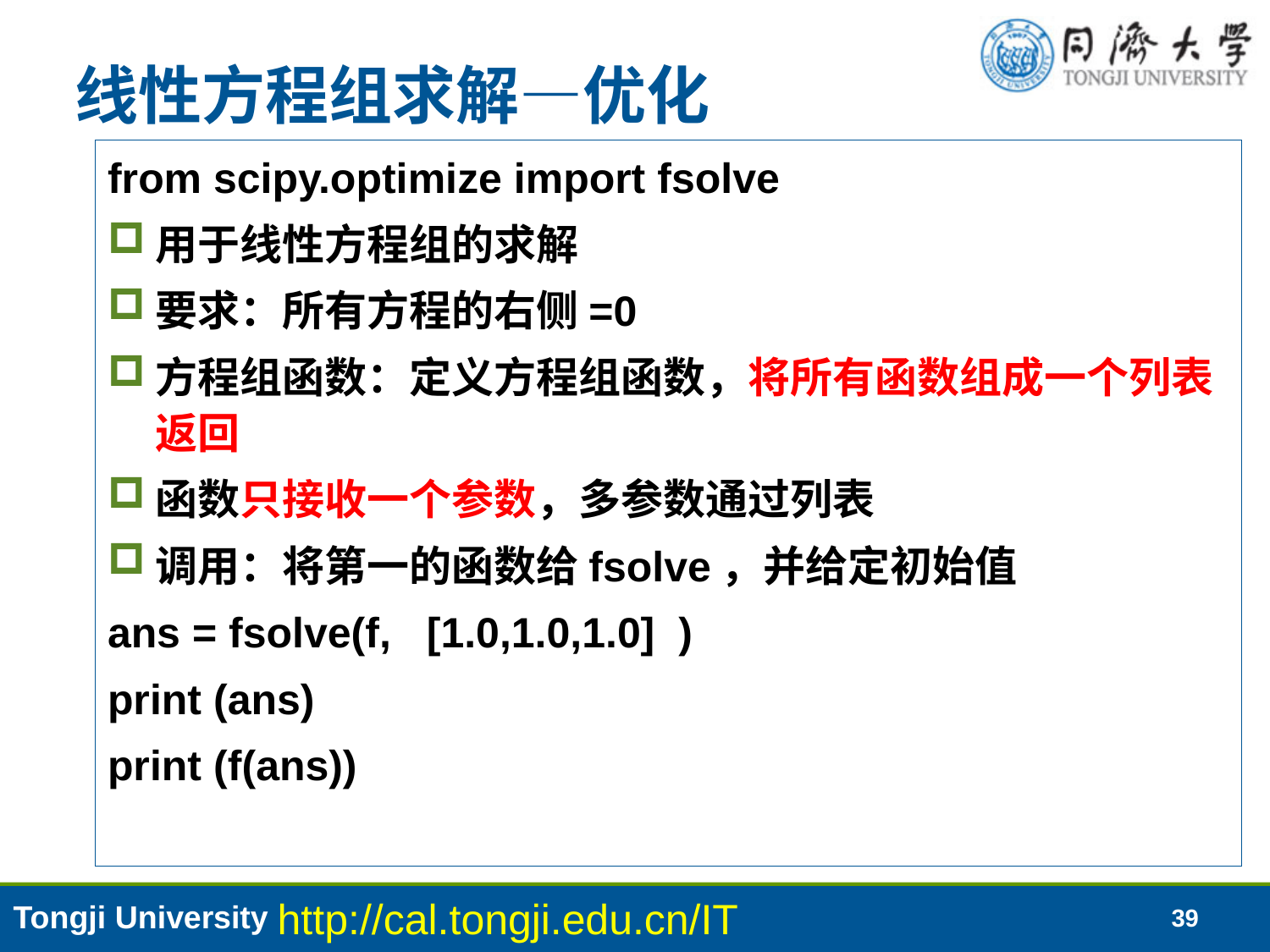

# 线性方程组求解—优化
from scipy.optimize import fsolve
用于线性方程组的求解
要求：所有方程的右侧=0
方程组函数：定义方程组函数，将所有函数组成一个列表返回
函数只接收一个参数，多参数通过列表
调用：将第一的函数给fsolve，并给定初始值
ans = fsolve(f,   [1.0,1.0,1.0]  )
print (ans)
print (f(ans))